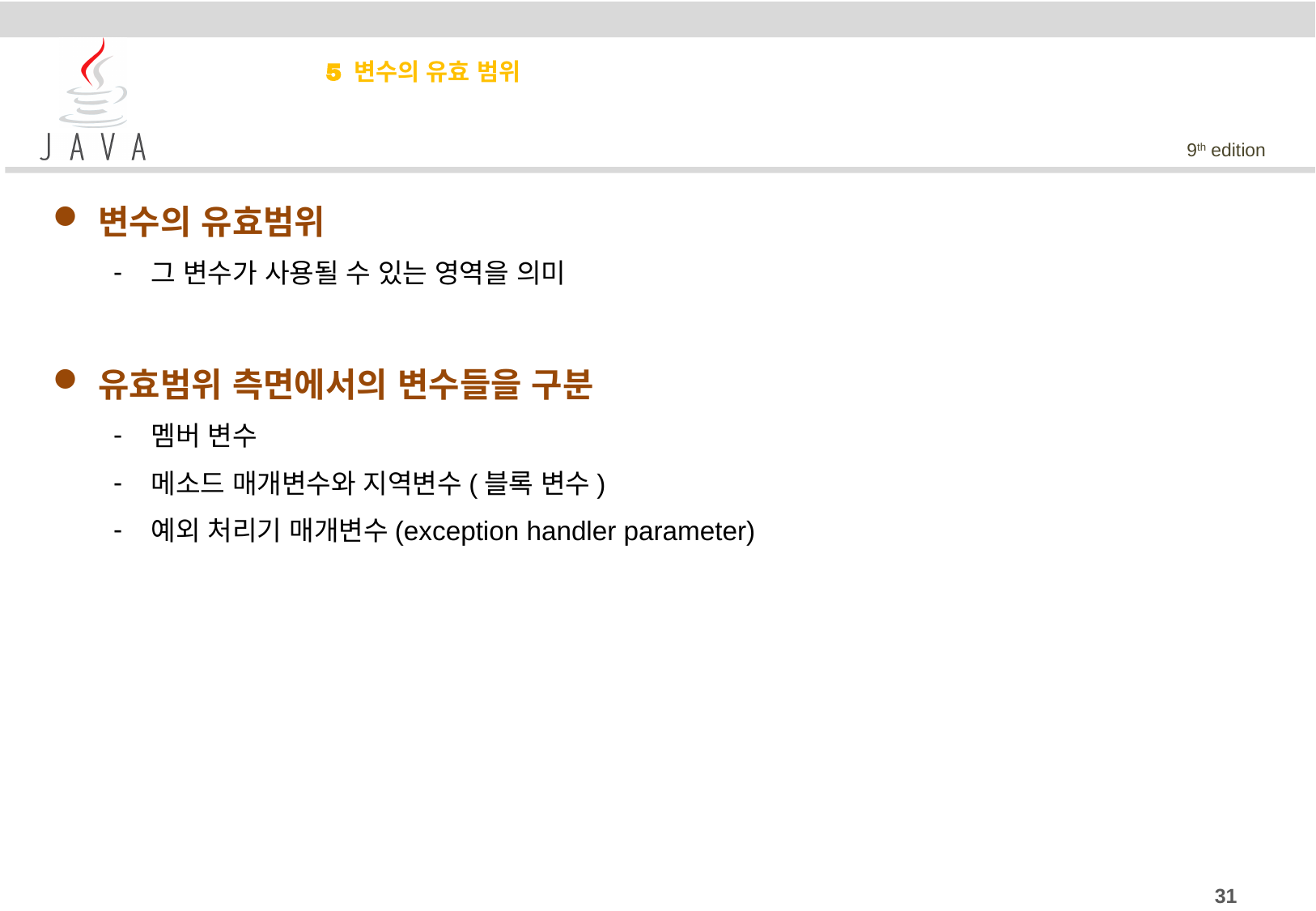

5 변수의 유효 범위

변수의 유효범위
그 변수가 사용될 수 있는 영역을 의미

유효범위 측면에서의 변수들을 구분
멤버 변수
메소드 매개변수와 지역변수(블록 변수)
예외 처리기 매개변수(exception handler parameter)

31